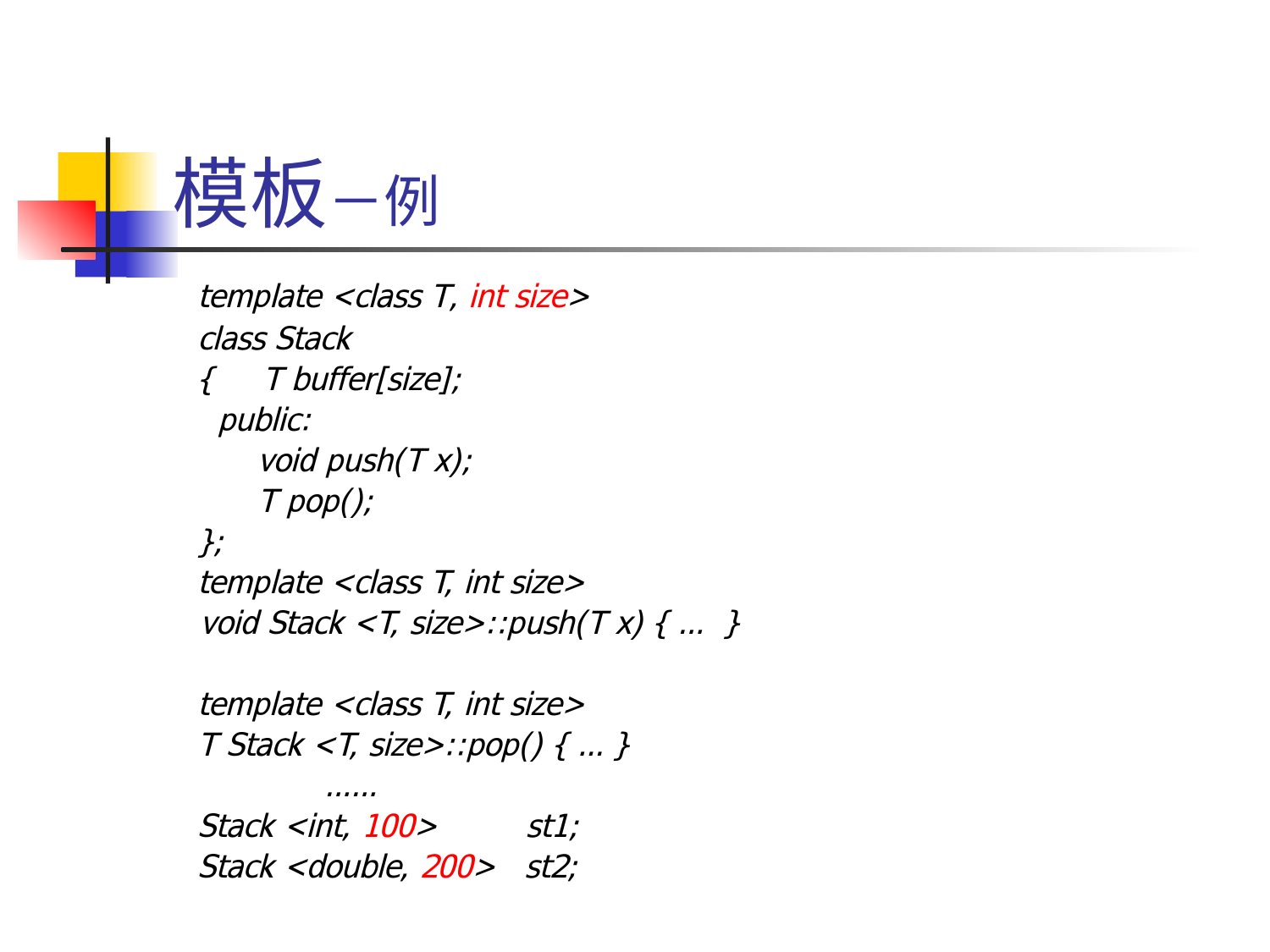

# 模板－例
	template <class T, int size>
	class Stack
	{     T buffer[size];
	  public:
	      void push(T x);
	      T pop();
	};
	template <class T, int size>
     void Stack <T, size>::push(T x) { …  }

	template <class T, int size>
	T Stack <T, size>::pop() { … }
		……
	Stack <int, 100>         st1;
	Stack <double, 200>   st2;